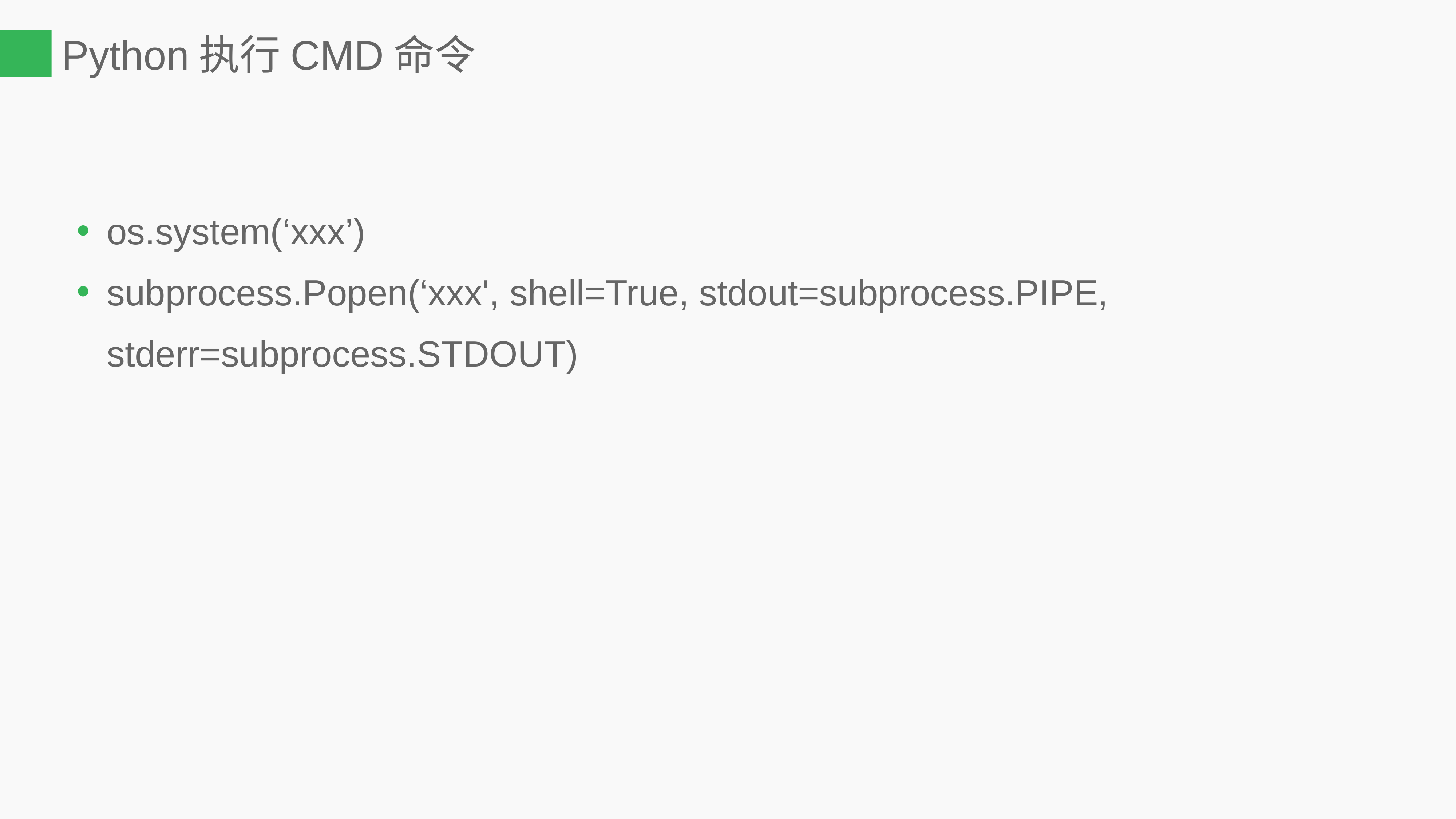

# Python执行CMD命令
os.system(‘xxx’)
subprocess.Popen(‘xxx', shell=True, stdout=subprocess.PIPE, stderr=subprocess.STDOUT)